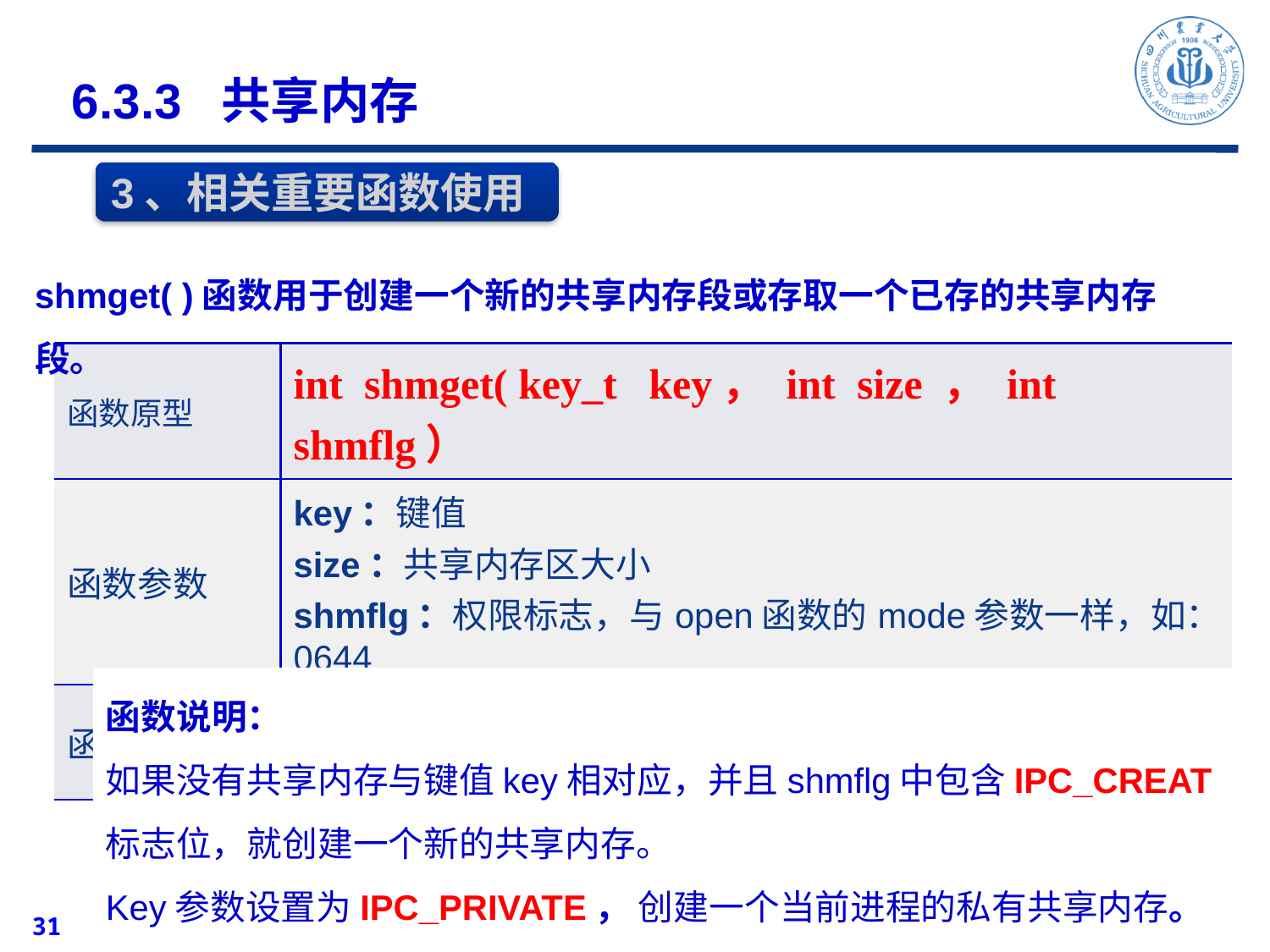

6.3.3  共享内存
3、相关重要函数使用
shmget( )函数用于创建一个新的共享内存段或存取一个已存的共享内存段。
| 函数原型 | int shmget( key\_t key， int size ， int shmflg） |
| --- | --- |
| 函数参数 | key：键值 size：共享内存区大小 shmflg：权限标志，与open函数的mode参数一样，如：0644 |
| 函数返回值 | 成功：返回共享内存段标识符 失败：返回-1 |
函数说明：
如果没有共享内存与键值key相对应，并且shmflg中包含IPC_CREAT标志位，就创建一个新的共享内存。
Key参数设置为IPC_PRIVATE， 创建一个当前进程的私有共享内存。